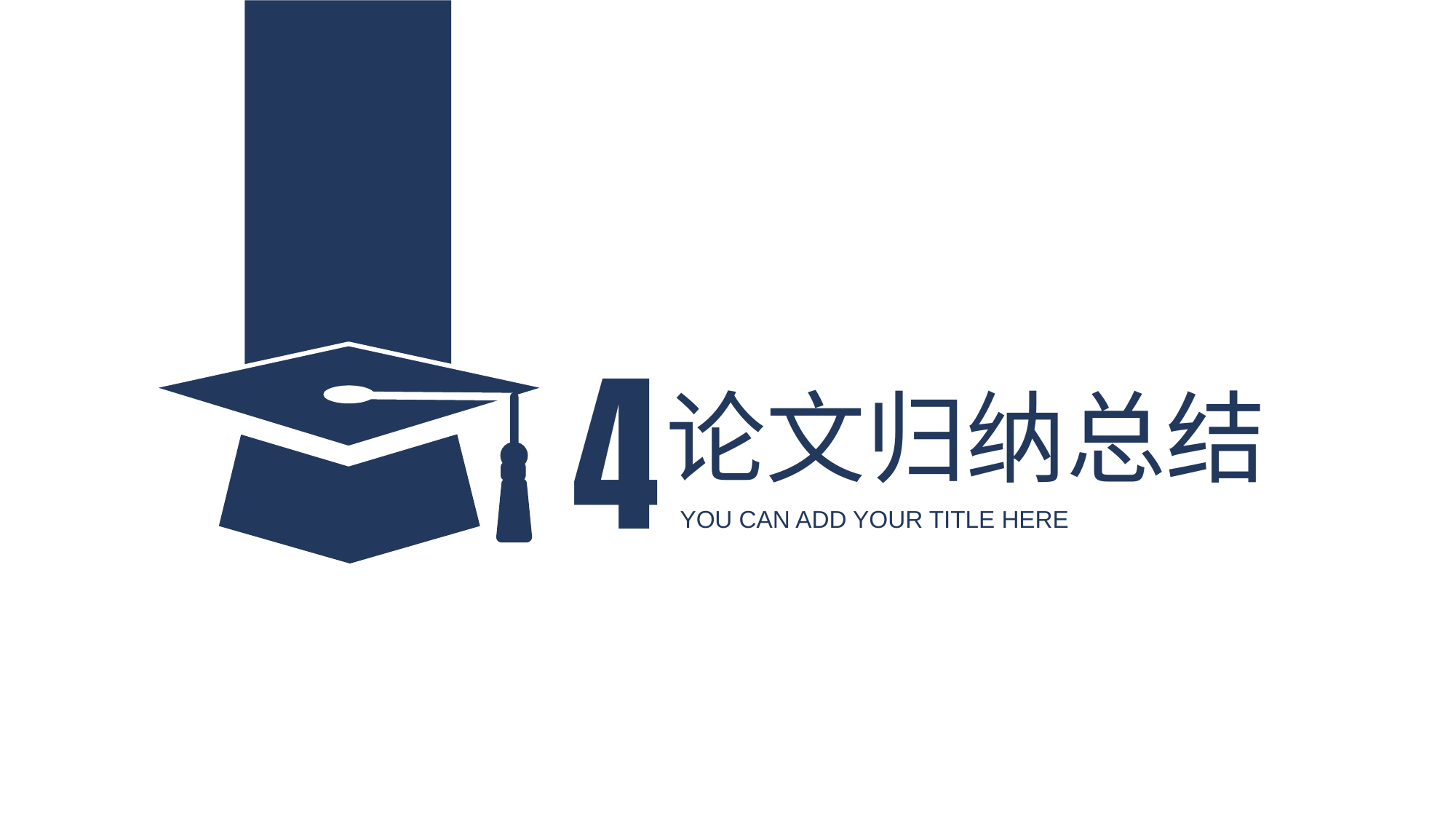

4
论文归纳总结
YOU CAN ADD YOUR TITLE HERE